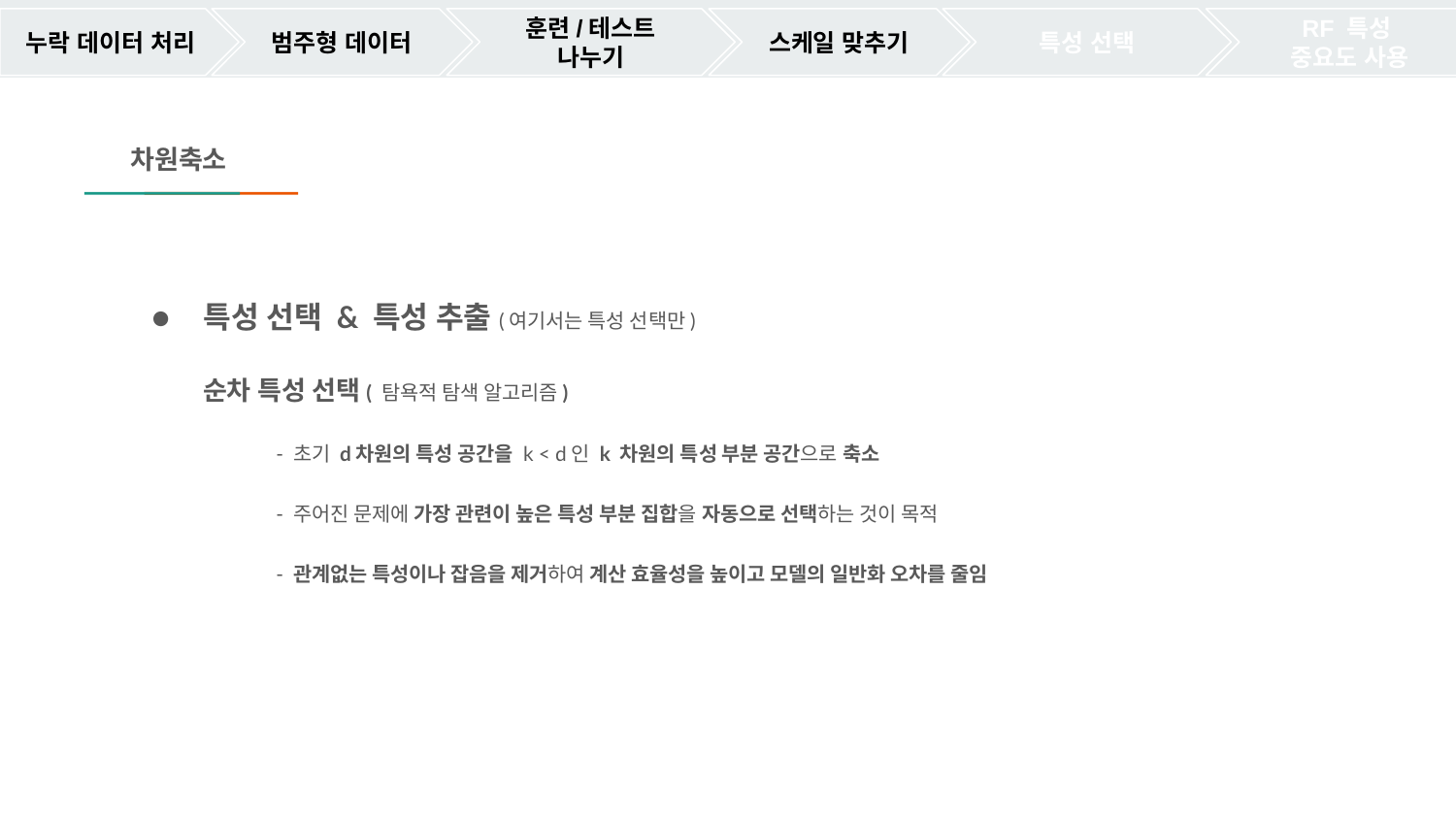

누락 데이터 처리
범주형 데이터
훈련/테스트 나누기
스케일 맞추기
특성 선택
RF 특성
중요도 사용
차원축소
특성 선택 & 특성 추출(여기서는 특성 선택만)
순차 특성 선택( 탐욕적 탐색 알고리즘)
- 초기 d차원의 특성 공간을 k < d인 k 차원의 특성 부분 공간으로 축소
- 주어진 문제에 가장 관련이 높은 특성 부분 집합을 자동으로 선택하는 것이 목적
- 관계없는 특성이나 잡음을 제거하여 계산 효율성을 높이고 모델의 일반화 오차를 줄임